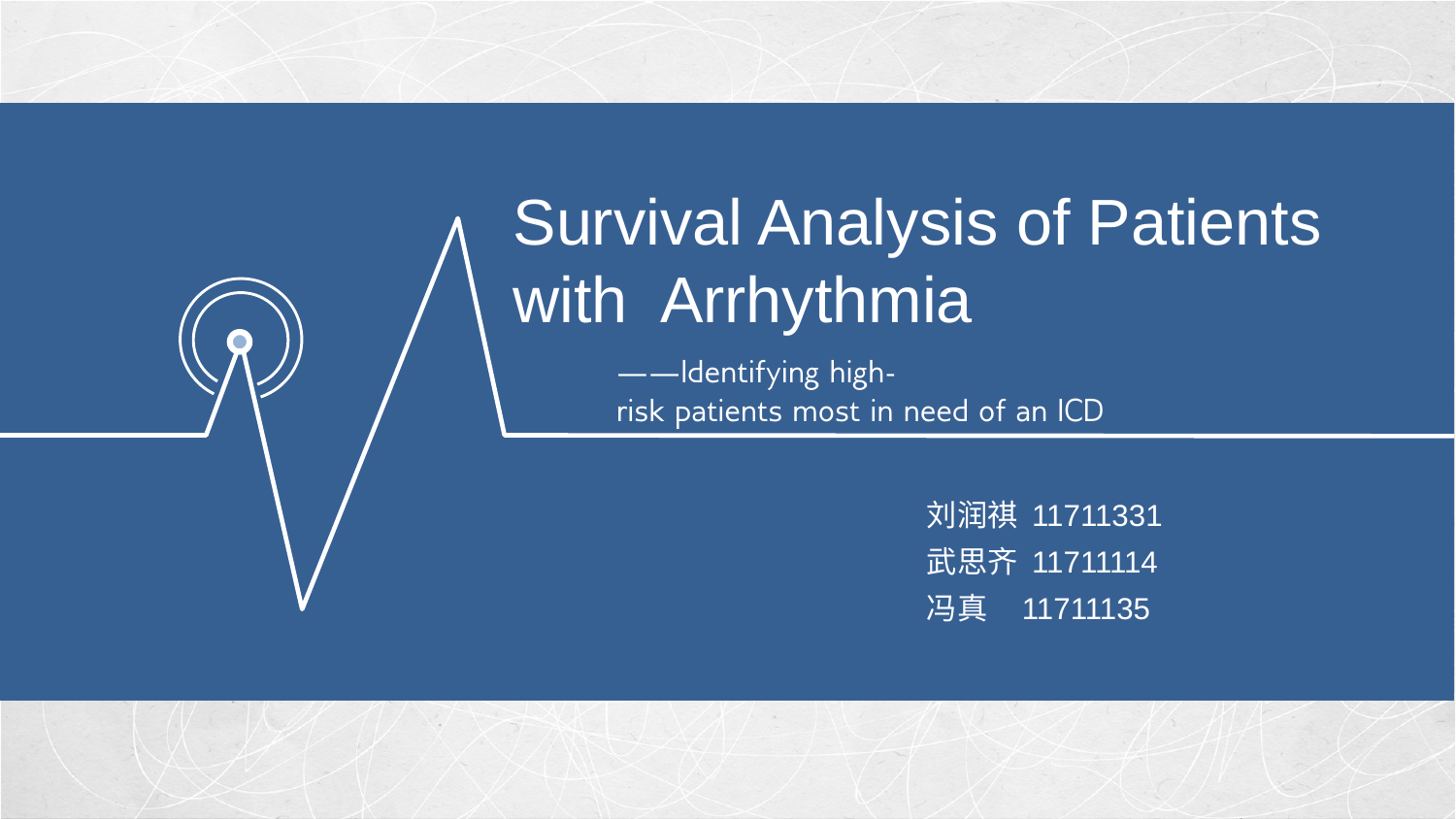

Survival Analysis of Patients with  Arrhythmia

单击此处添加您的标题文字
——Identifying high-risk patients most in need of an ICD
单击此处添加您的副标题
刘润祺 11711331
武思齐 11711114
冯真    11711135